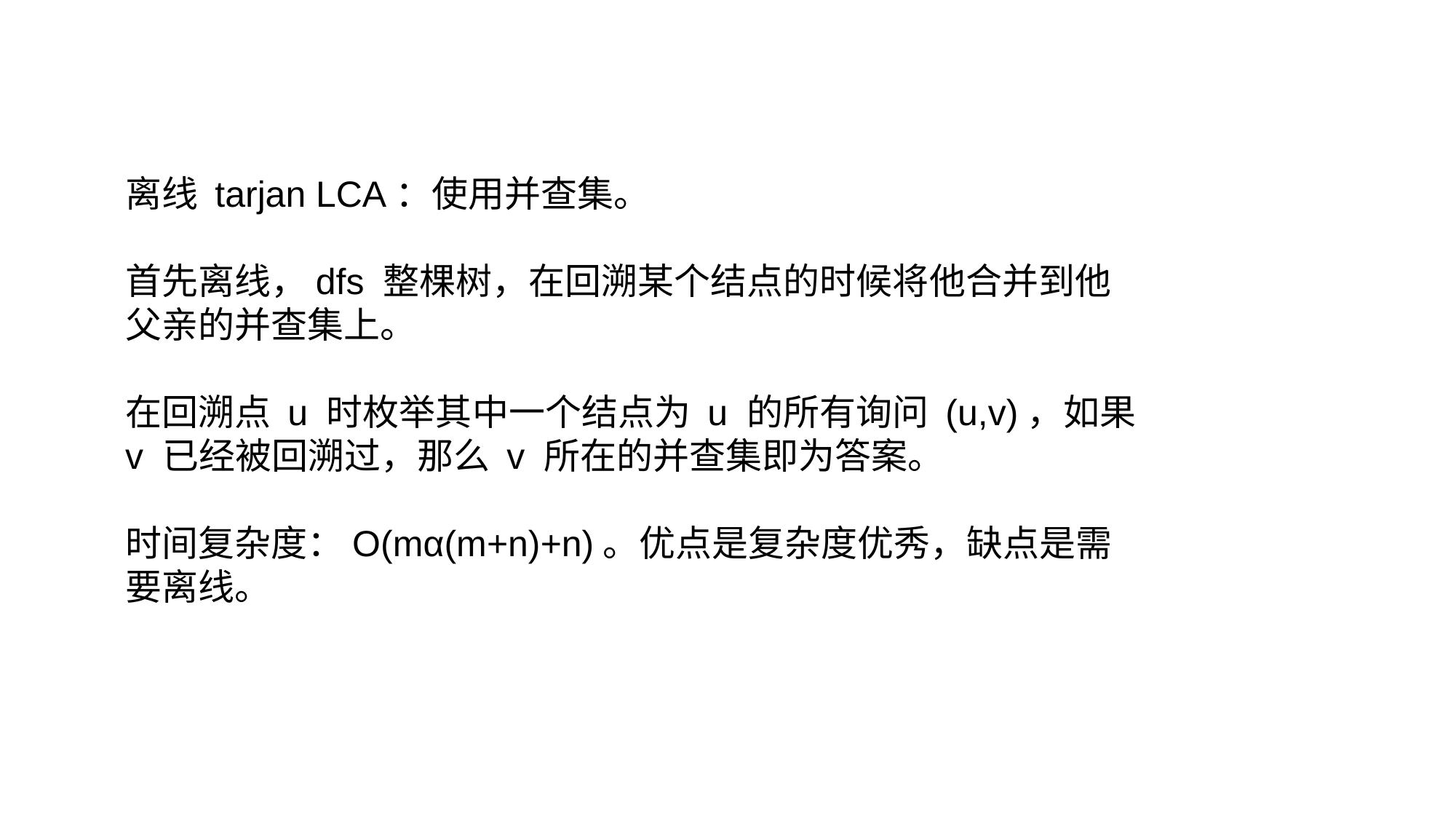

离线 tarjan LCA：使用并查集。

首先离线，dfs 整棵树，在回溯某个结点的时候将他合并到他父亲的并查集上。

在回溯点 u 时枚举其中一个结点为 u 的所有询问 (u,v)，如果 v 已经被回溯过，那么 v 所在的并查集即为答案。

时间复杂度：O(mα(m+n)+n)。优点是复杂度优秀，缺点是需要离线。